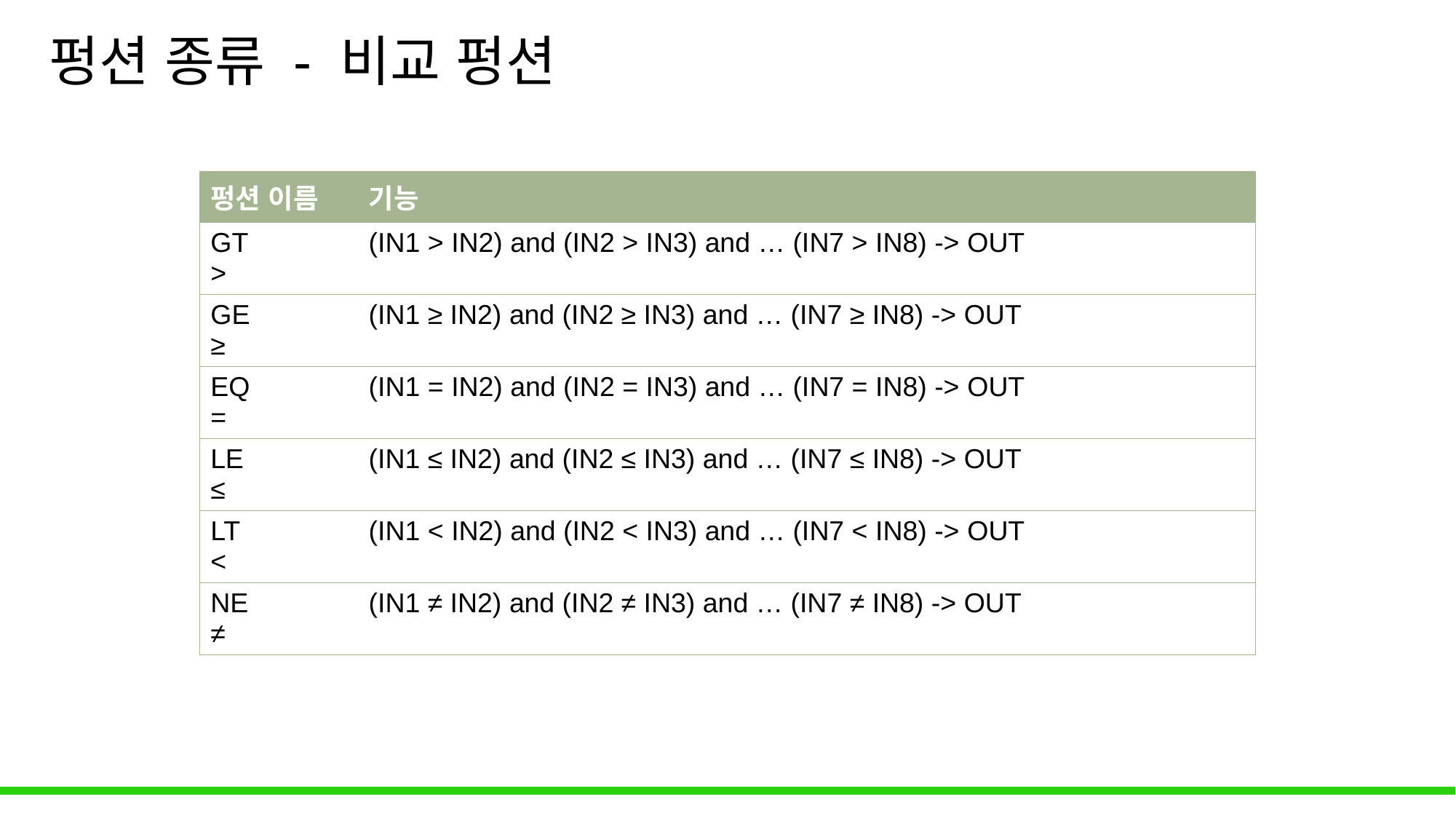

# 펑션 종류 - 비교 펑션
| 펑션 이름 | 기능 |
| --- | --- |
| GT > | (IN1 > IN2) and (IN2 > IN3) and … (IN7 > IN8) -> OUT |
| GE ≥ | (IN1 ≥ IN2) and (IN2 ≥ IN3) and … (IN7 ≥ IN8) -> OUT |
| EQ = | (IN1 = IN2) and (IN2 = IN3) and … (IN7 = IN8) -> OUT |
| LE ≤ | (IN1 ≤ IN2) and (IN2 ≤ IN3) and … (IN7 ≤ IN8) -> OUT |
| LT < | (IN1 < IN2) and (IN2 < IN3) and … (IN7 < IN8) -> OUT |
| NE ≠ | (IN1 ≠ IN2) and (IN2 ≠ IN3) and … (IN7 ≠ IN8) -> OUT |